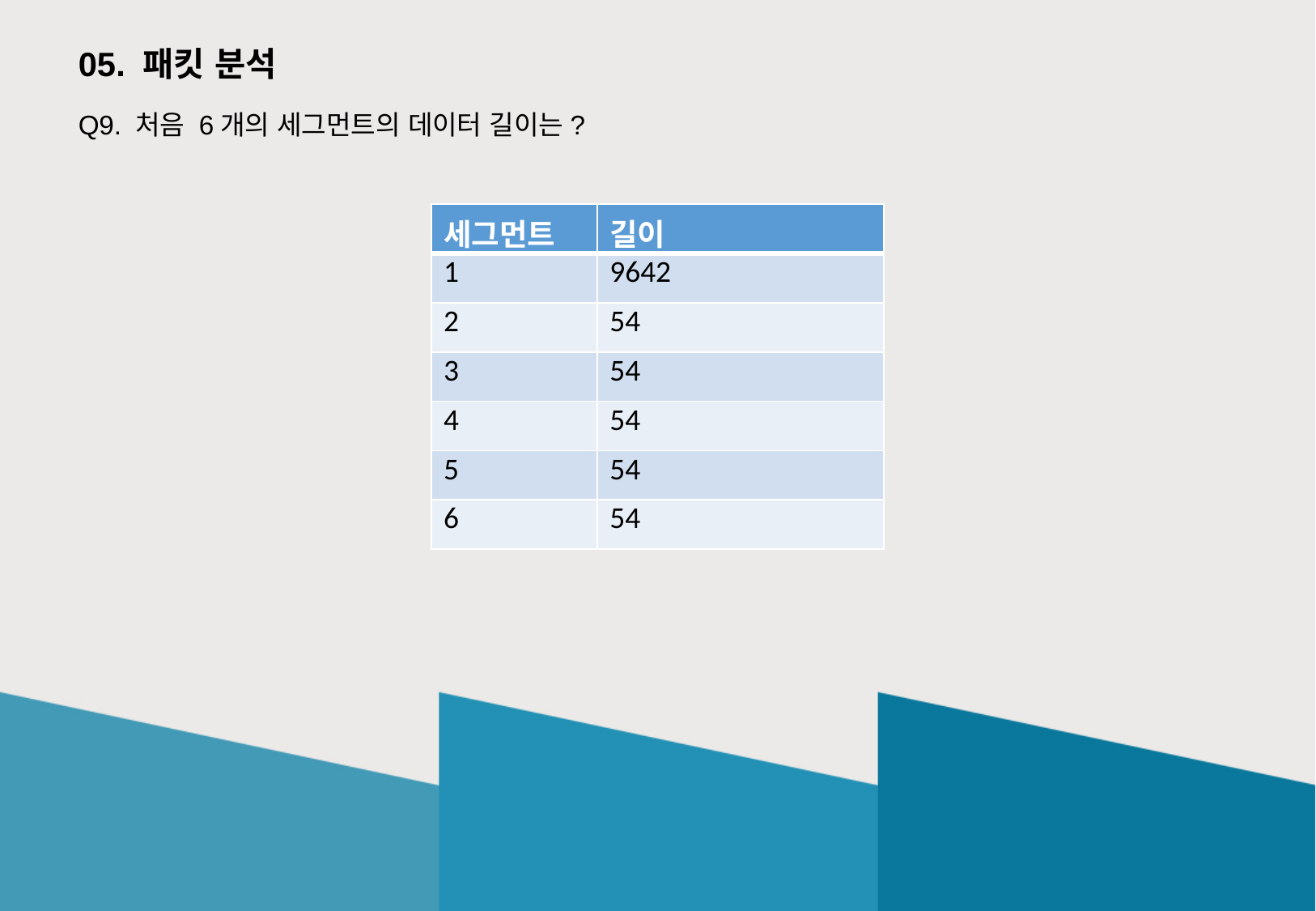

05. 패킷 분석
Q9. 처음 6개의 세그먼트의 데이터 길이는?

| 세그먼트 | 길이 |
| --- | --- |
| 1 | 9642 |
| 2 | 54 |
| 3 | 54 |
| 4 | 54 |
| 5 | 54 |
| 6 | 54 |